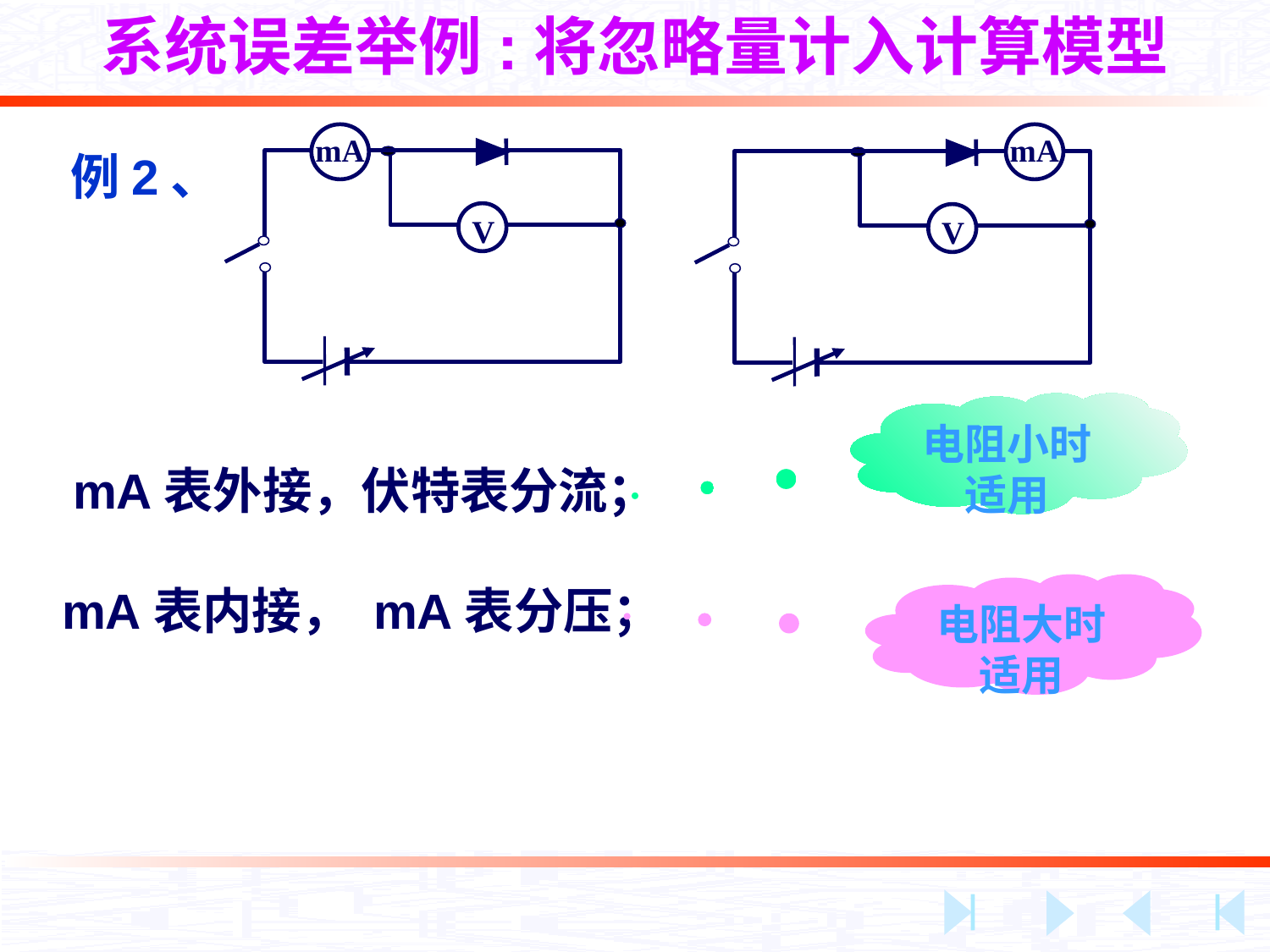

系统误差举例:将忽略量计入计算模型
 mA

 V

 mA

 V

例2、
电阻小时适用
mA表外接，伏特表分流；
mA表内接， mA表分压；
电阻大时适用